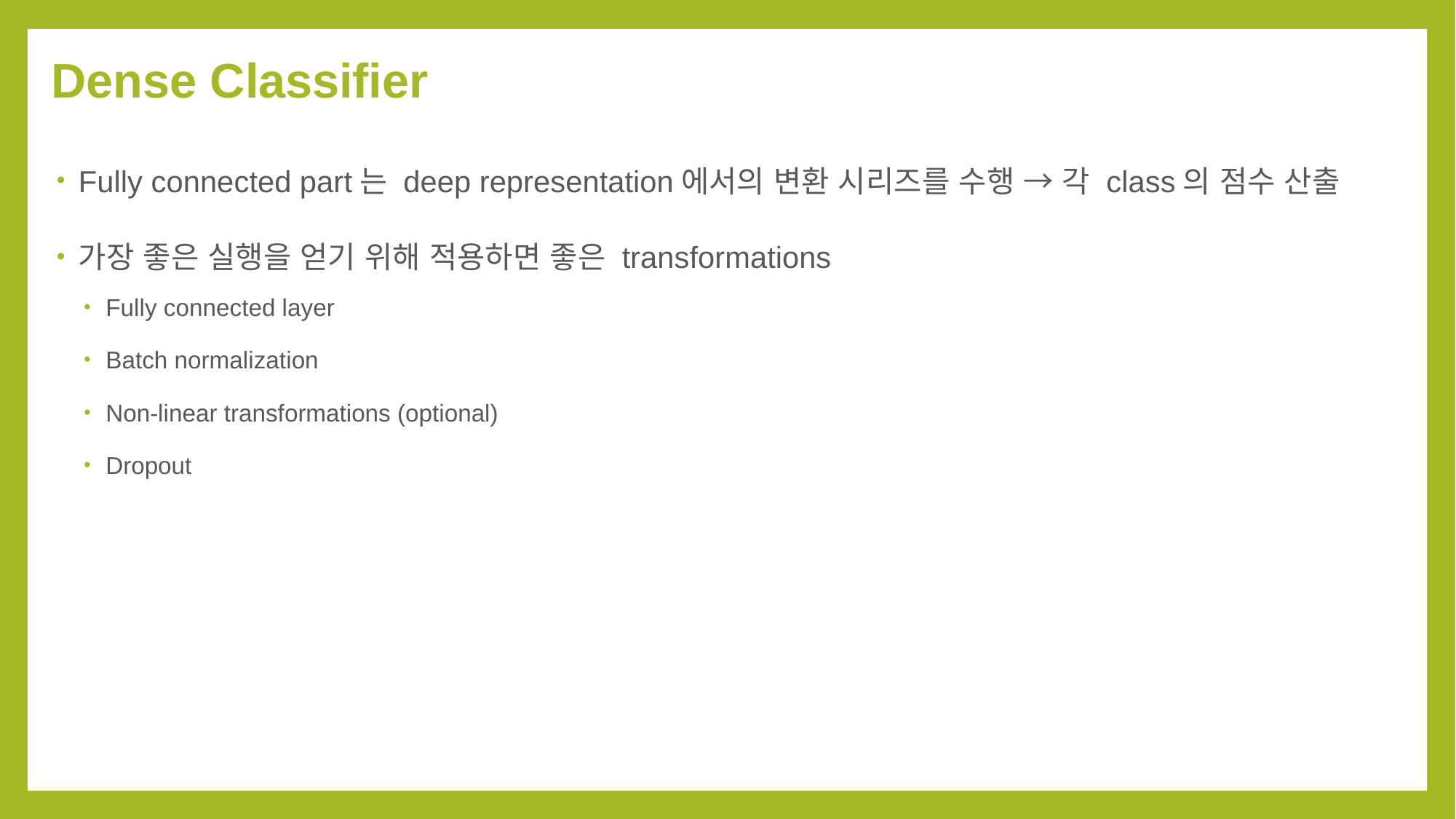

# Dense Classifier
Fully connected part는 deep representation에서의 변환 시리즈를 수행 → 각 class의 점수 산출
가장 좋은 실행을 얻기 위해 적용하면 좋은 transformations
Fully connected layer
Batch normalization
Non-linear transformations (optional)
Dropout